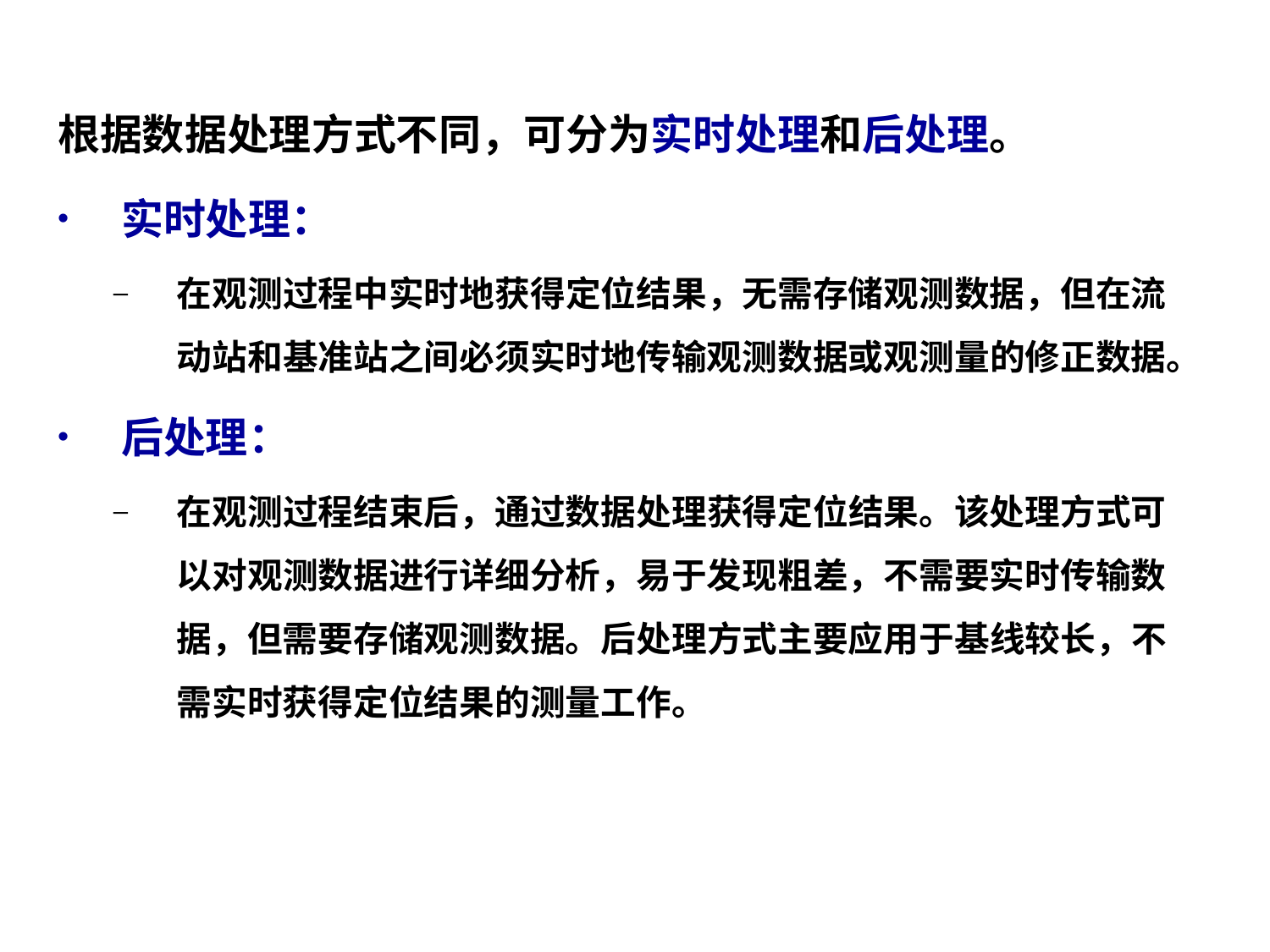

根据数据处理方式不同，可分为实时处理和后处理。
实时处理：
在观测过程中实时地获得定位结果，无需存储观测数据，但在流动站和基准站之间必须实时地传输观测数据或观测量的修正数据。
后处理：
在观测过程结束后，通过数据处理获得定位结果。该处理方式可以对观测数据进行详细分析，易于发现粗差，不需要实时传输数据，但需要存储观测数据。后处理方式主要应用于基线较长，不需实时获得定位结果的测量工作。